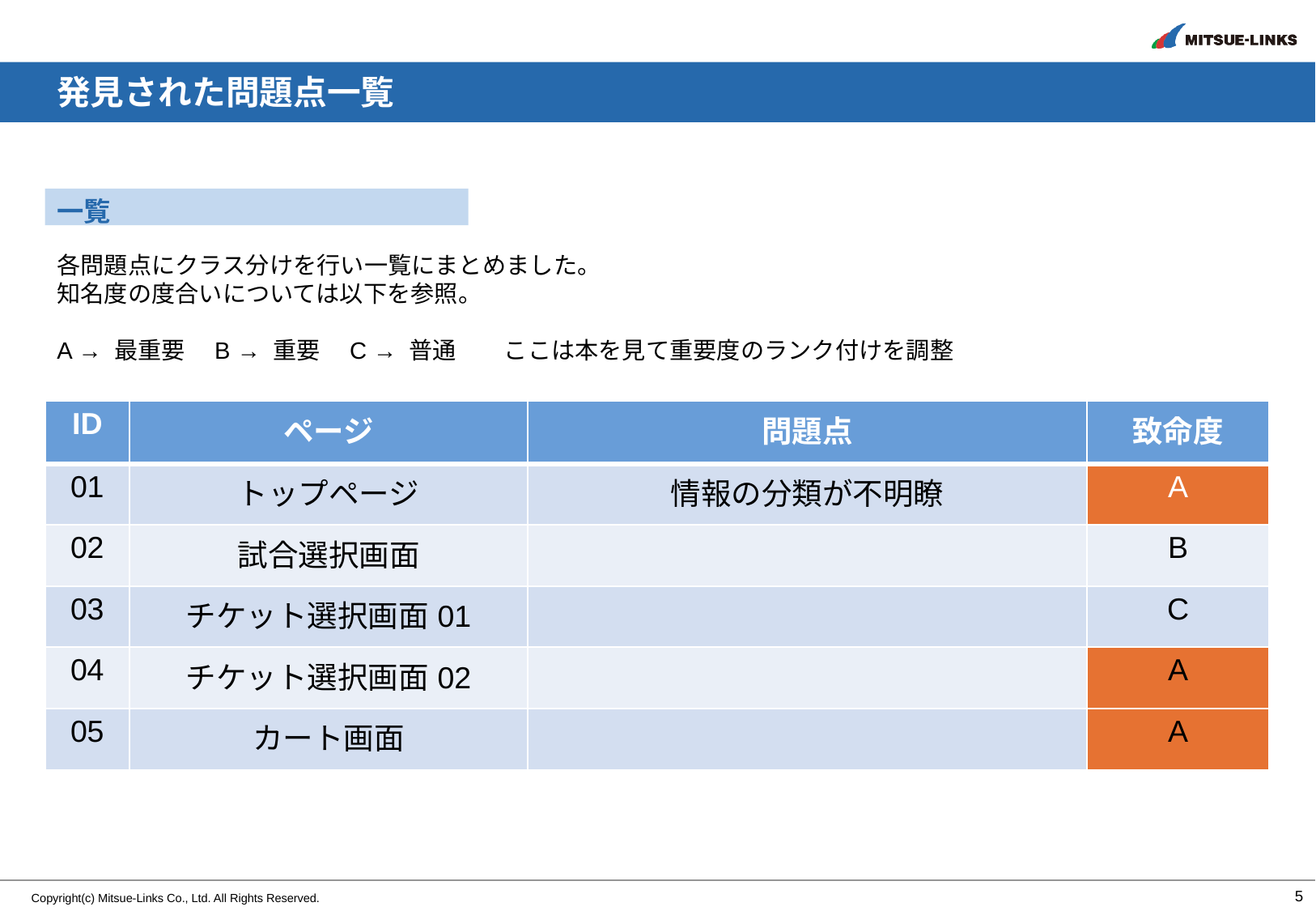

発見された問題点一覧

一覧
各問題点にクラス分けを行い一覧にまとめました。
知名度の度合いについては以下を参照。
A → 最重要　B → 重要　C → 普通　　ここは本を見て重要度のランク付けを調整

| ID | ページ | 問題点 | 致命度 |
| --- | --- | --- | --- |
| 01 | トップページ | 情報の分類が不明瞭 | A |
| 02 | 試合選択画面 |  | B |
| 03 | チケット選択画面01 |  | C |
| 04 | チケット選択画面02 |  | A |
| 05 | カート画面 |  | A |